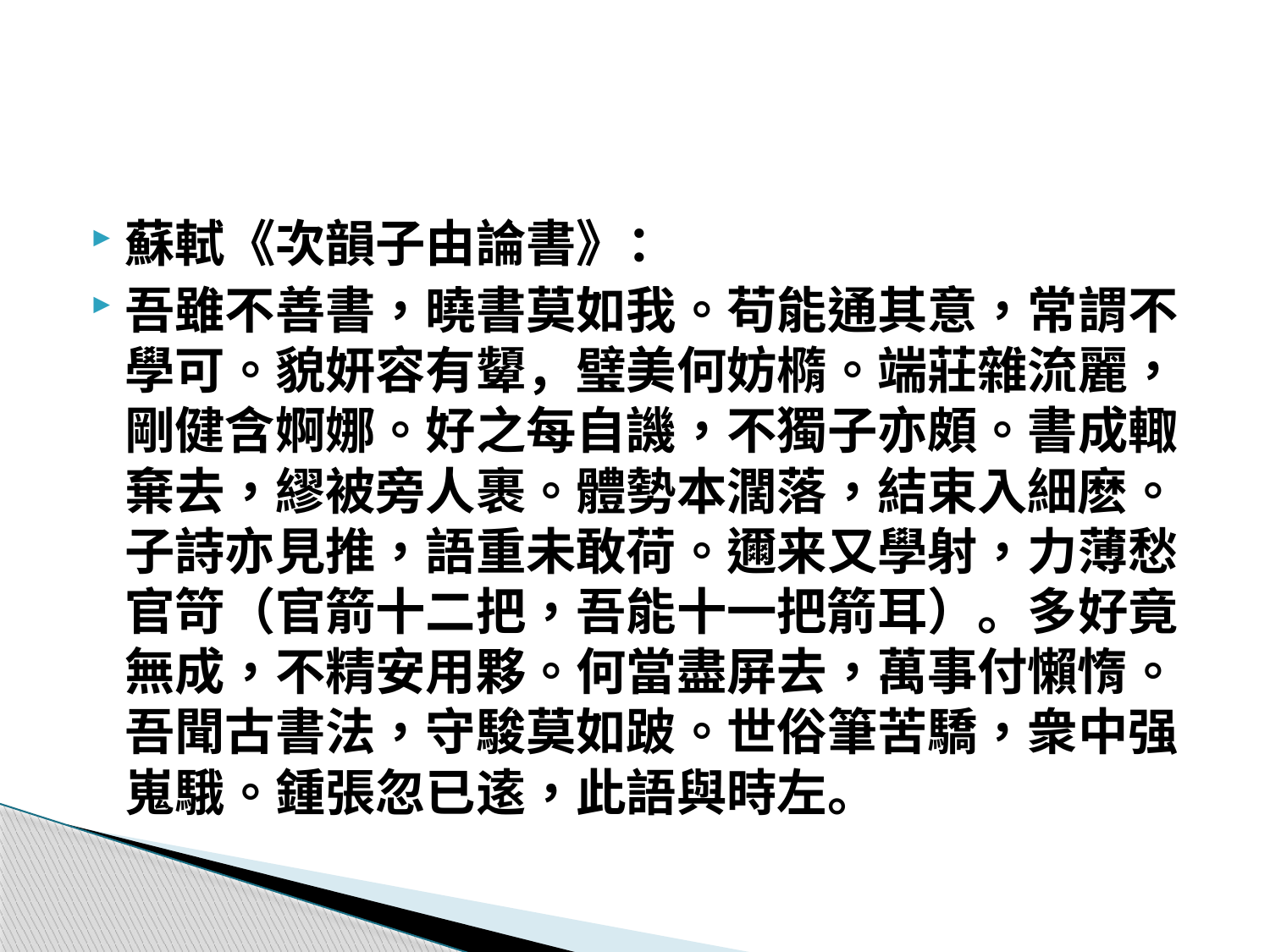

#
蘇軾《次韻子由論書》：
吾雖不善書，曉書莫如我。苟能通其意，常謂不學可。貌妍容有顰，璧美何妨橢。端莊雜流麗，剛健含婀娜。好之每自譏，不獨子亦頗。書成輙棄去，繆被旁人裹。體勢本濶落，結束入細麽。子詩亦見推，語重未敢荷。邇来又學射，力薄愁官笴（官箭十二把，吾能十一把箭耳）。多好竟無成，不精安用夥。何當盡屏去，萬事付懶惰。吾聞古書法，守駿莫如跛。世俗筆苦驕，衆中强嵬騀。鍾張忽已逺，此語與時左。